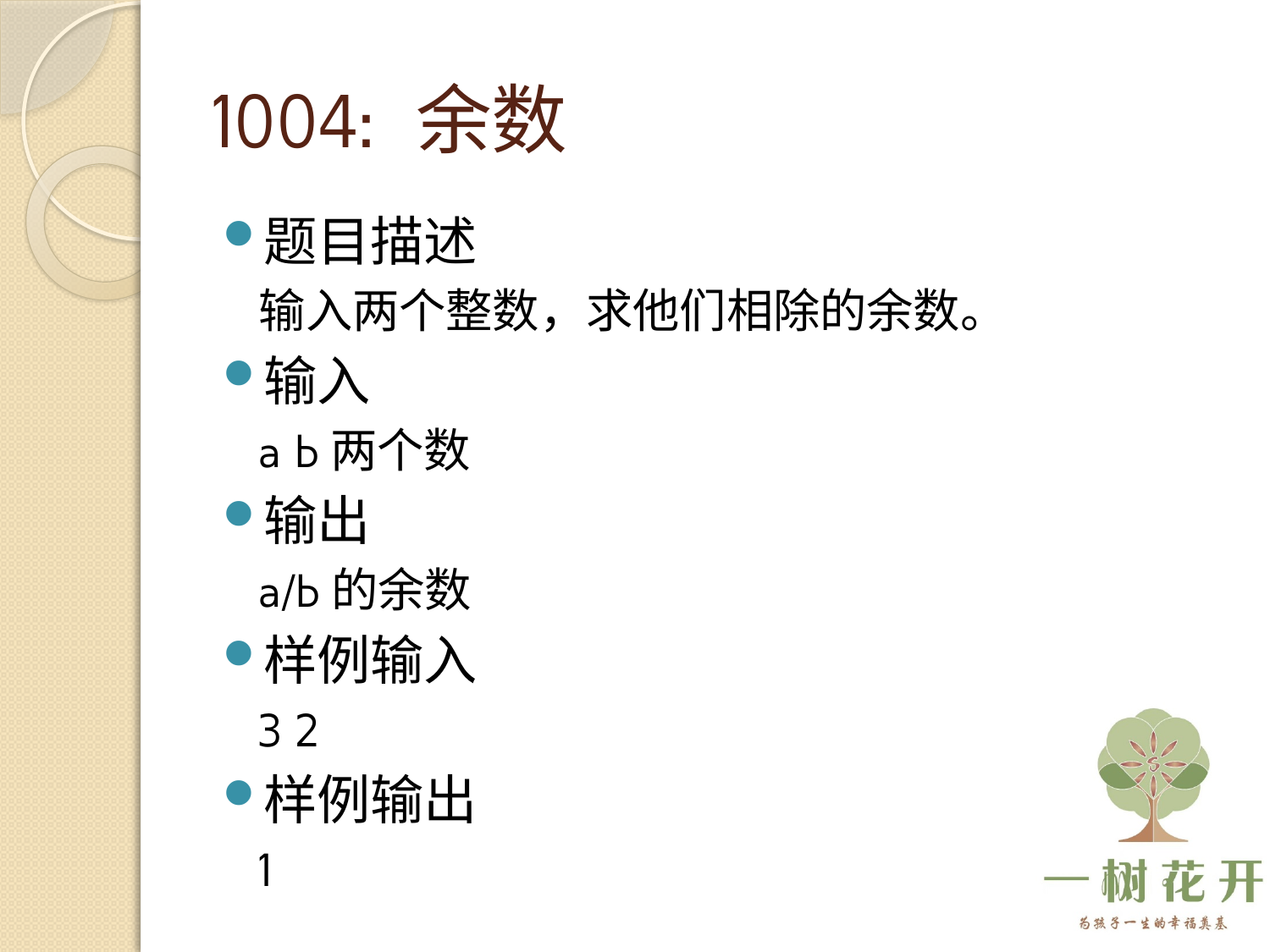

# 1004: 余数
题目描述
输入两个整数，求他们相除的余数。
输入
a b两个数
输出
a/b的余数
样例输入
3 2
样例输出
1